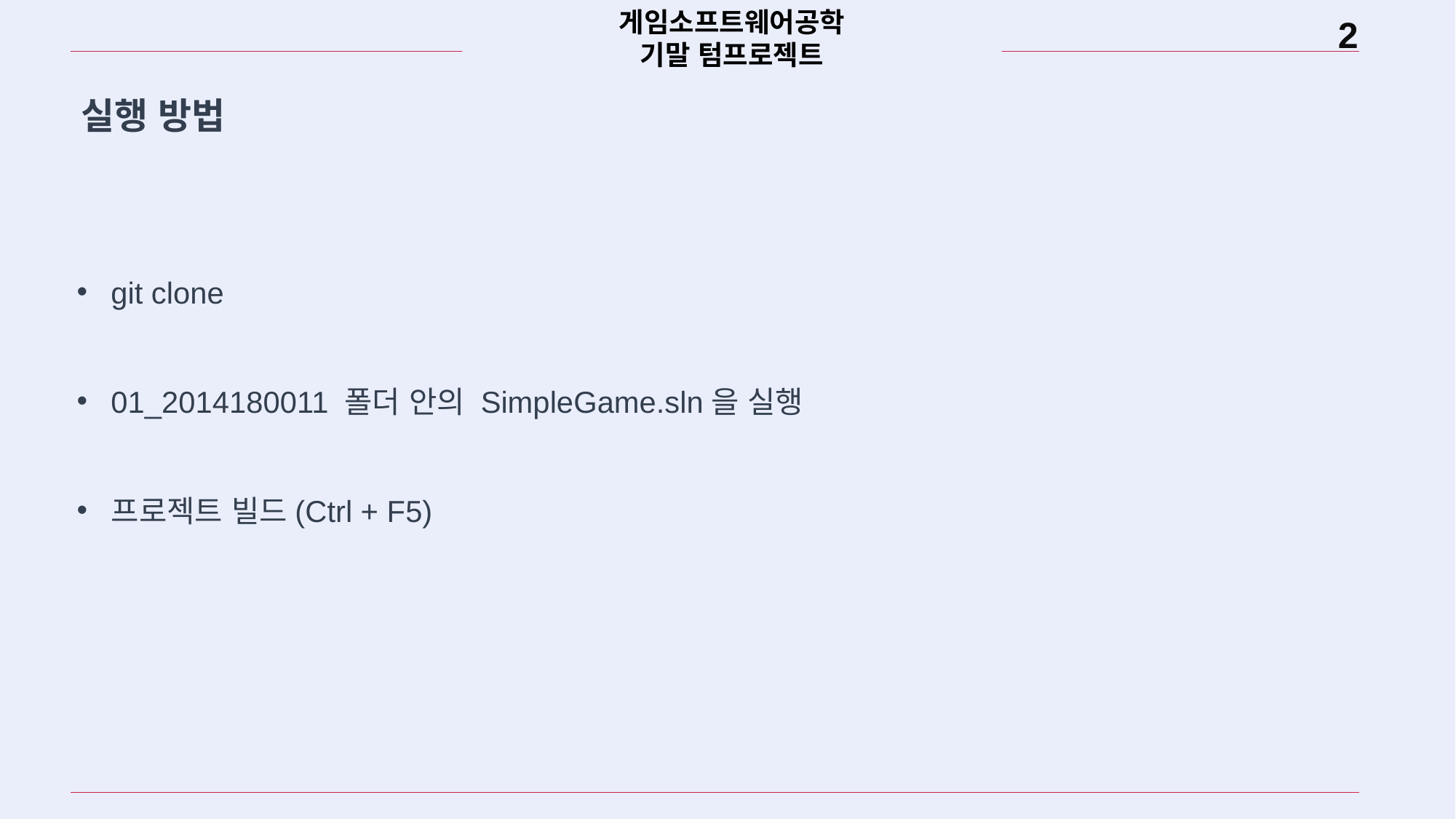

게임소프트웨어공학
기말 텀프로젝트
실행 방법
git clone

01_2014180011 폴더 안의 SimpleGame.sln을 실행

프로젝트 빌드(Ctrl + F5)